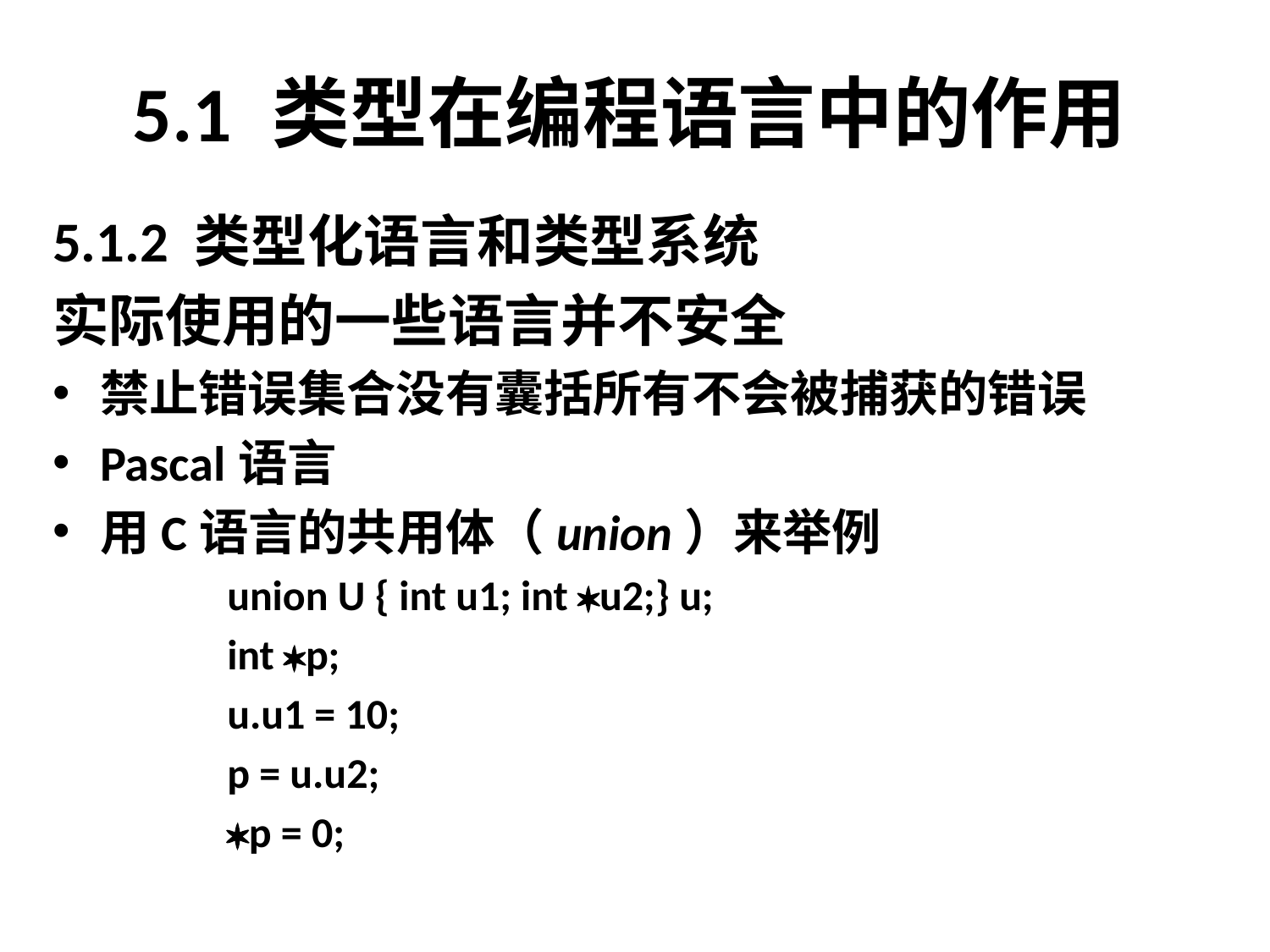

# 5.1 类型在编程语言中的作用
5.1.2 类型化语言和类型系统
实际使用的一些语言并不安全
禁止错误集合没有囊括所有不会被捕获的错误
Pascal语言
用C语言的共用体（union）来举例
		union U { int u1; int ∗u2;} u;
		int ∗p;
		u.u1 = 10;
		p = u.u2;
		∗p = 0;